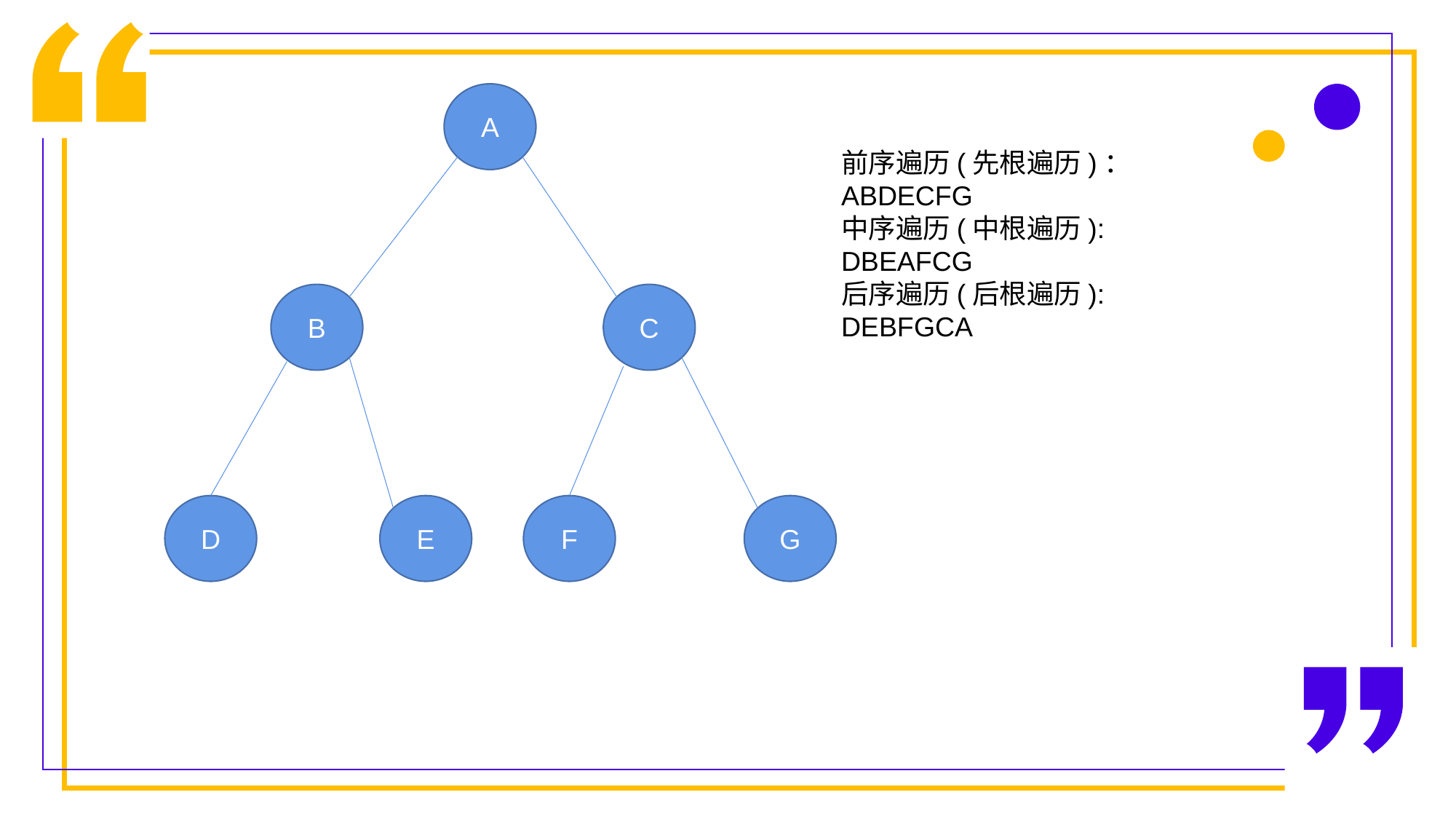

A

前序遍历(先根遍历)：
ABDECFG
中序遍历(中根遍历):
DBEAFCG
后序遍历(后根遍历):
DEBFGCA
B
C
D
E
F
G